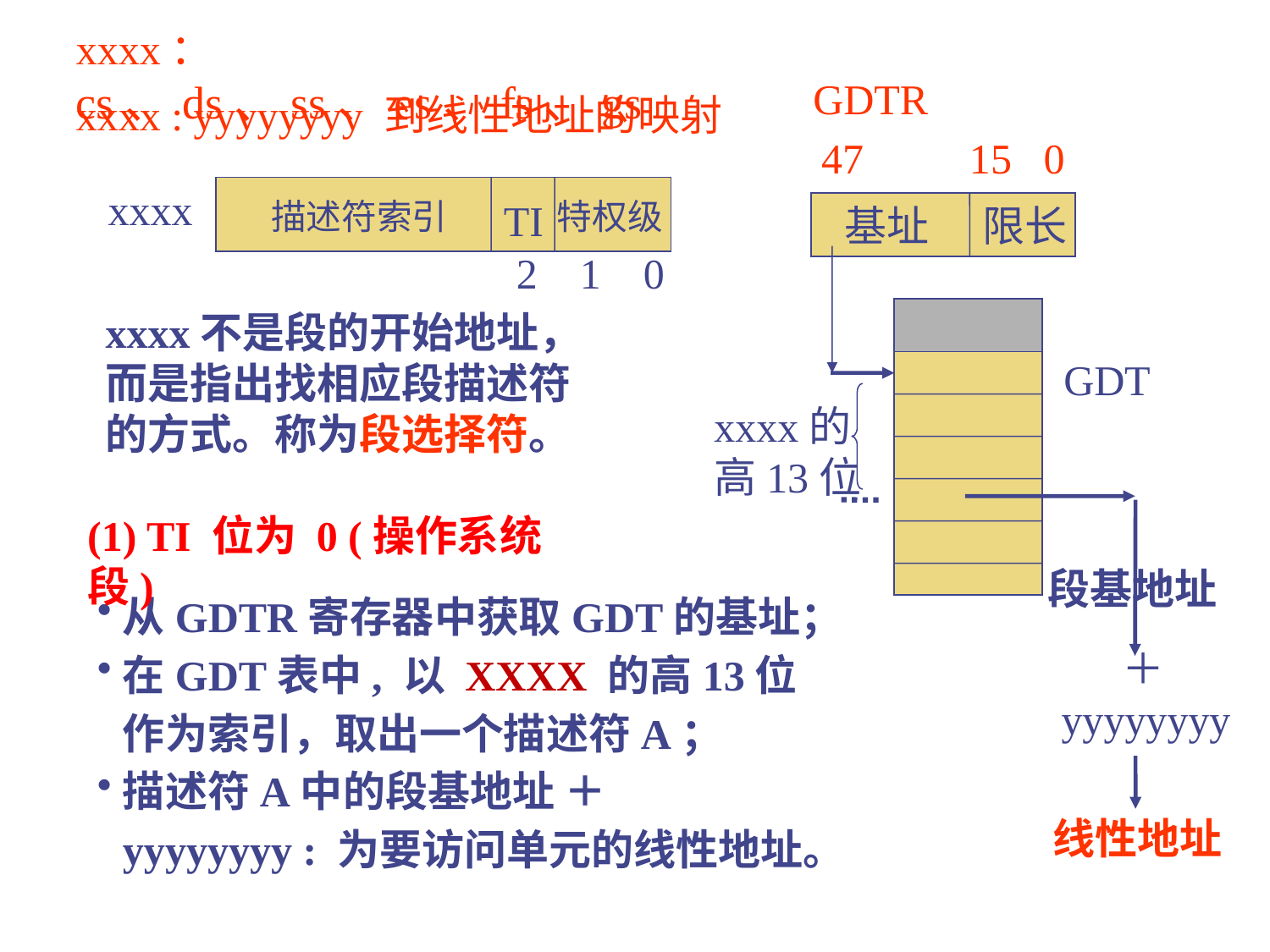

xxxx： cs、ds、ss、es、fs、gs
GDTR
47          15   0

基址

限长

GDT

xxxx的高13位

段基地址

            ＋
      yyyyyyyy

线性地址
(1) TI 位为 0 (操作系统段)
从GDTR寄存器中获取GDT的基址；
在GDT表中, 以 XXXX 的高13位作为索引，取出一个描述符A；
描述符A中的段基地址 ＋ yyyyyyyy : 为要访问单元的线性地址。
xxxx : yyyyyyyy 到线性地址的映射
xxxx

描述符索引
TI
特权级
2
1    0
xxxx不是段的开始地址，
而是指出找相应段描述符的方式。称为段选择符。